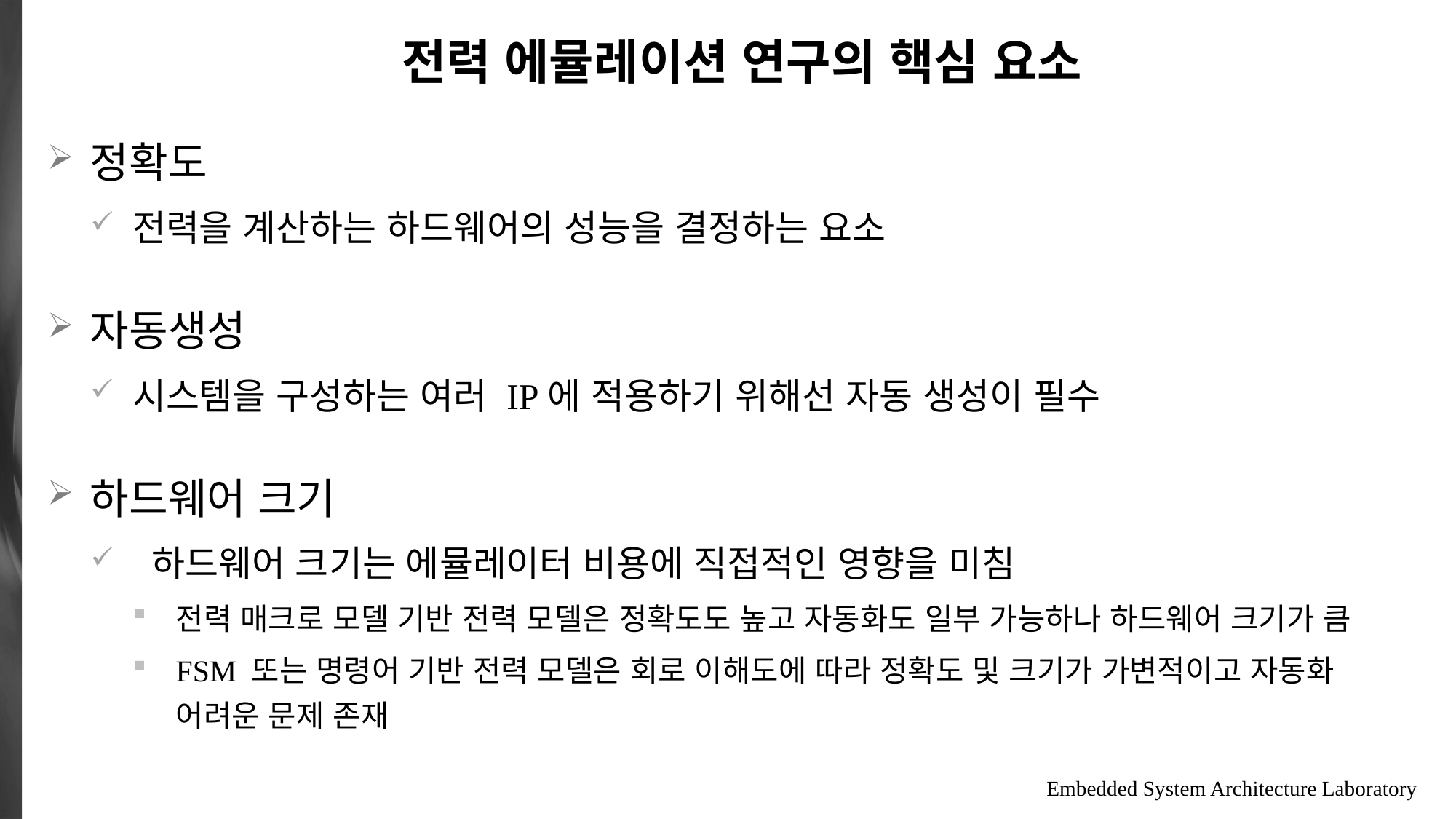

# 전력 에뮬레이션 연구의 핵심 요소
정확도
전력을 계산하는 하드웨어의 성능을 결정하는 요소
자동생성
시스템을 구성하는 여러 IP에 적용하기 위해선 자동 생성이 필수
하드웨어 크기
 하드웨어 크기는 에뮬레이터 비용에 직접적인 영향을 미침
전력 매크로 모델 기반 전력 모델은 정확도도 높고 자동화도 일부 가능하나 하드웨어 크기가 큼
FSM 또는 명령어 기반 전력 모델은 회로 이해도에 따라 정확도 및 크기가 가변적이고 자동화 어려운 문제 존재